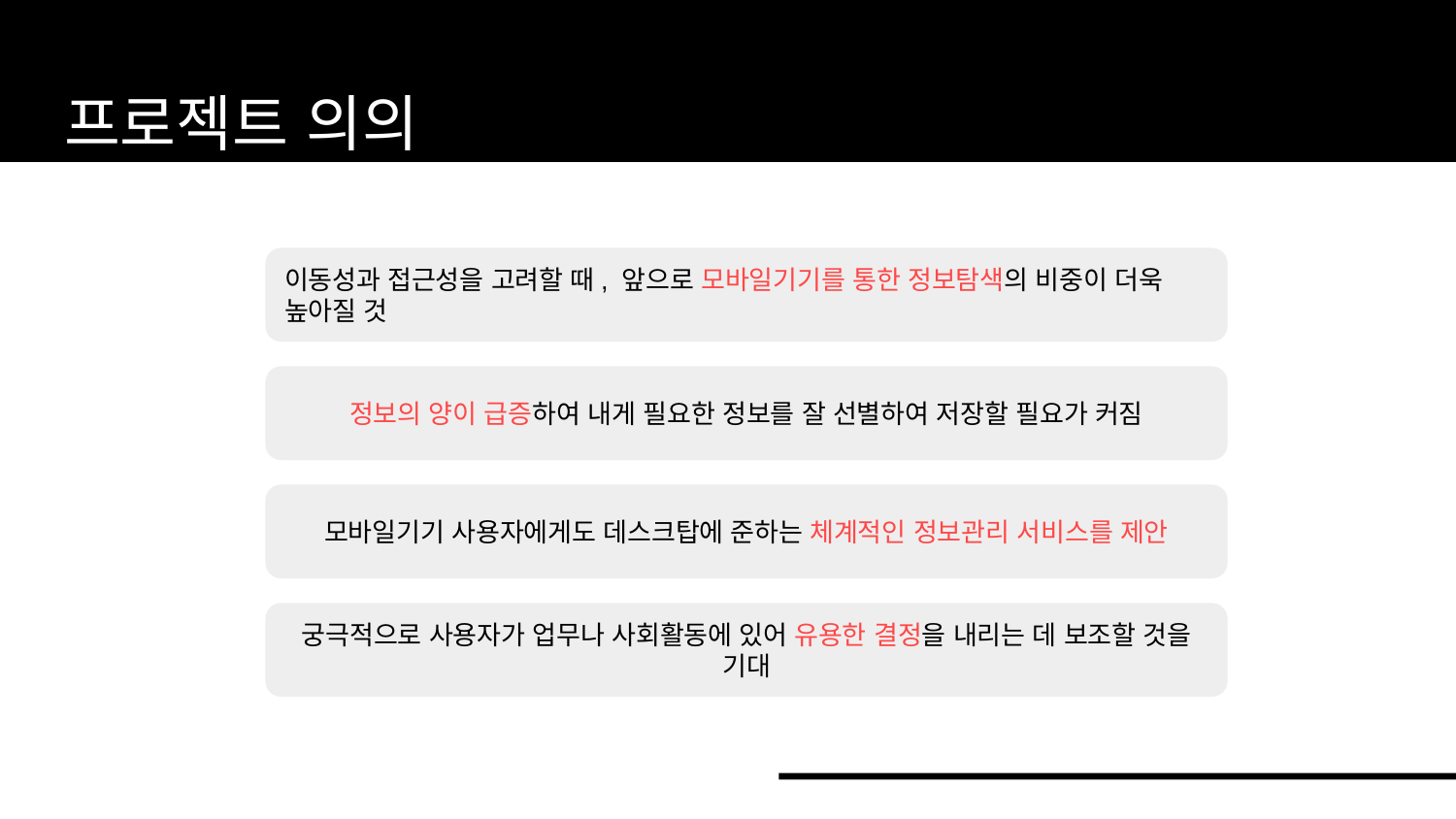

# 프로젝트 의의
이동성과 접근성을 고려할 때, 앞으로 모바일기기를 통한 정보탐색의 비중이 더욱 높아질 것
정보의 양이 급증하여 내게 필요한 정보를 잘 선별하여 저장할 필요가 커짐
모바일기기 사용자에게도 데스크탑에 준하는 체계적인 정보관리 서비스를 제안
궁극적으로 사용자가 업무나 사회활동에 있어 유용한 결정을 내리는 데 보조할 것을 기대